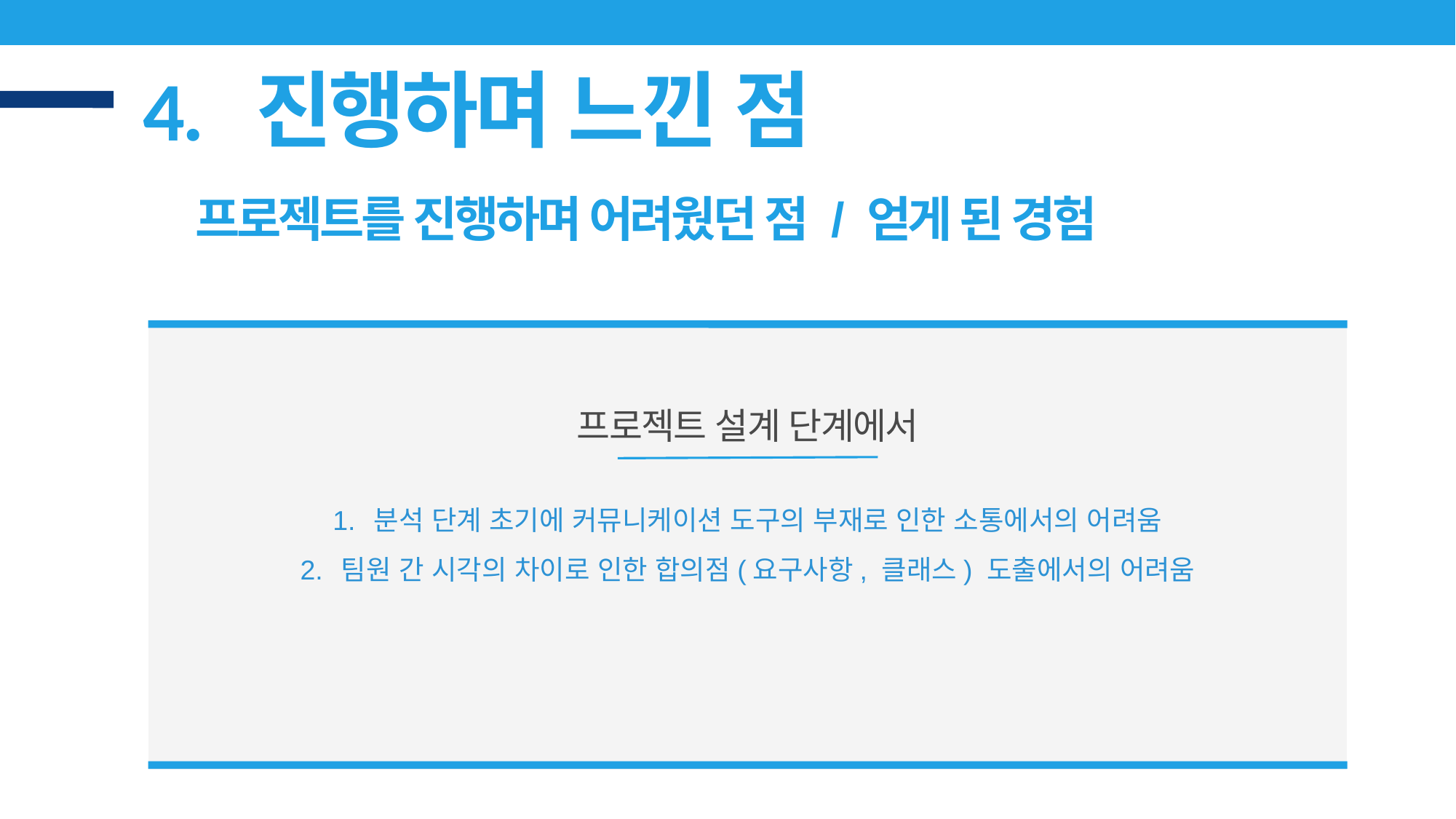

4.  진행하며 느낀 점

프로젝트를 진행하며 어려웠던 점 / 얻게 된 경험

프로젝트 설계 단계에서

분석 단계 초기에 커뮤니케이션 도구의 부재로 인한 소통에서의 어려움
팀원 간 시각의 차이로 인한 합의점(요구사항, 클래스) 도출에서의 어려움